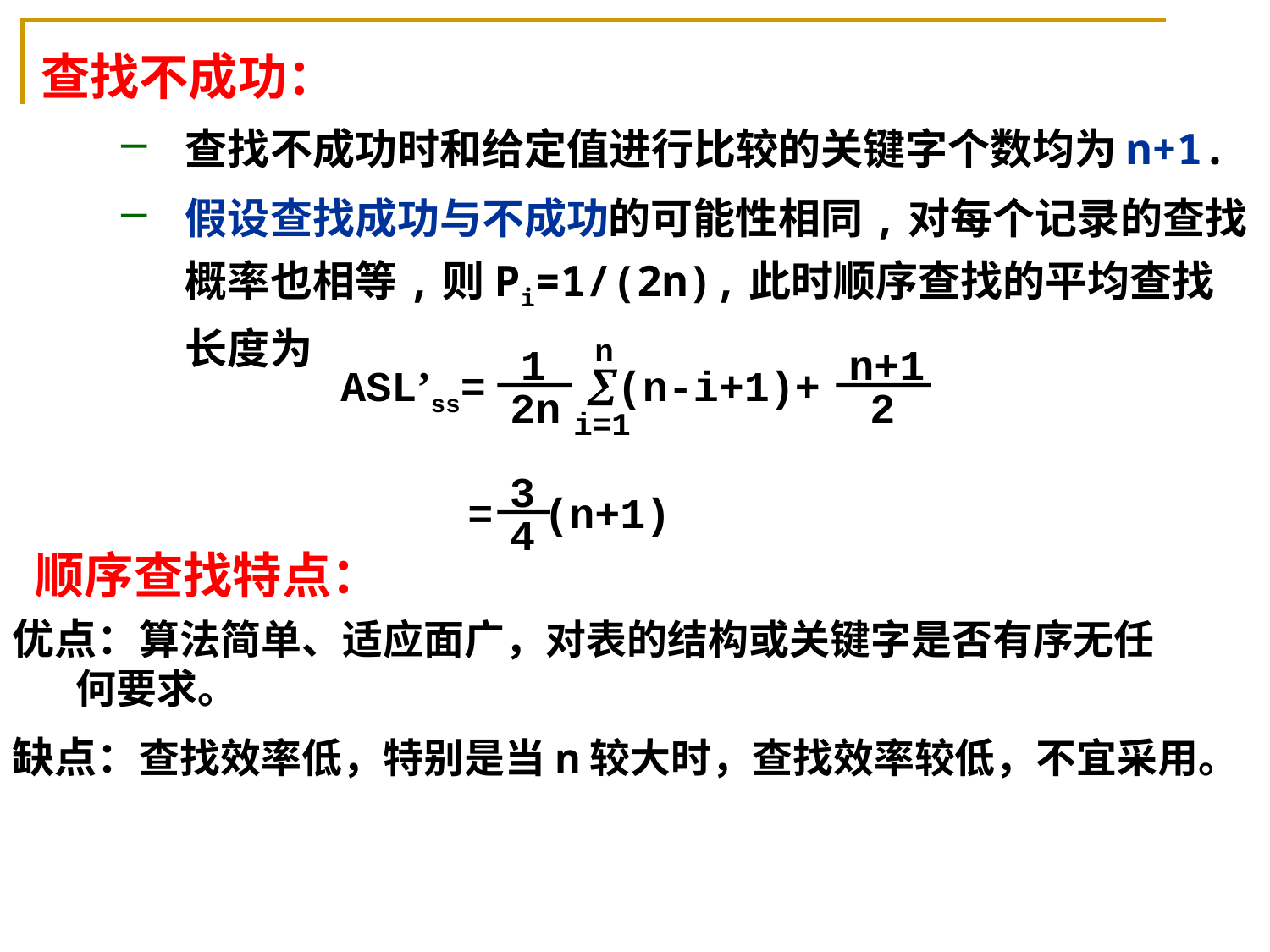

# 查找不成功：
查找不成功时和给定值进行比较的关键字个数均为n+1.
假设查找成功与不成功的可能性相同,对每个记录的查找概率也相等,则Pi=1/(2n),此时顺序查找的平均查找长度为
n
i=1
1
2n

n+1
2

ASL’ss=    ∑(n-i+1)+
3
4

=  (n+1)
 顺序查找特点：
优点：算法简单、适应面广，对表的结构或关键字是否有序无任	何要求。
缺点：查找效率低，特别是当n较大时，查找效率较低，不宜采用。